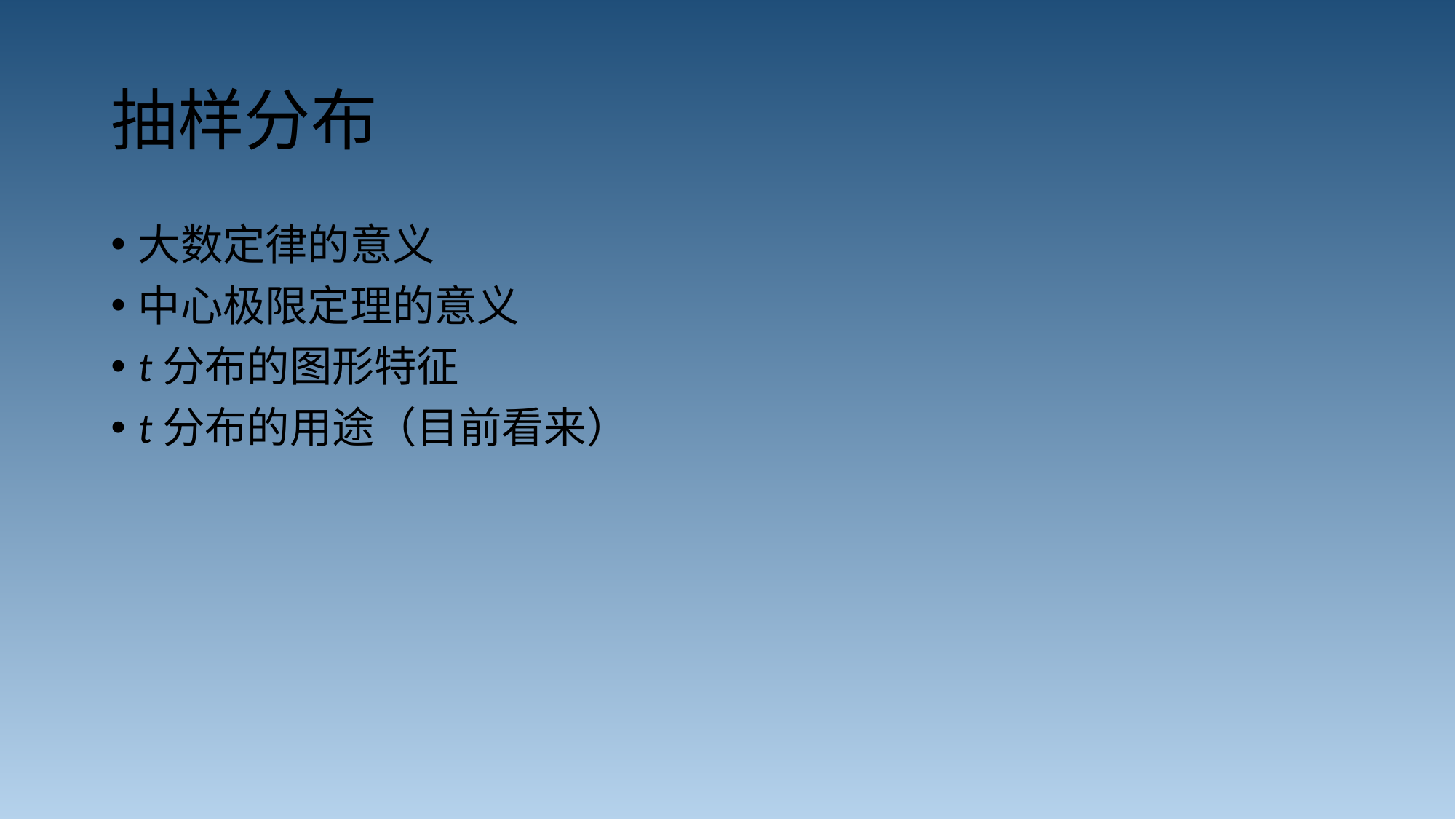

# 抽样分布
大数定律的意义
中心极限定理的意义
t分布的图形特征
t分布的用途（目前看来）